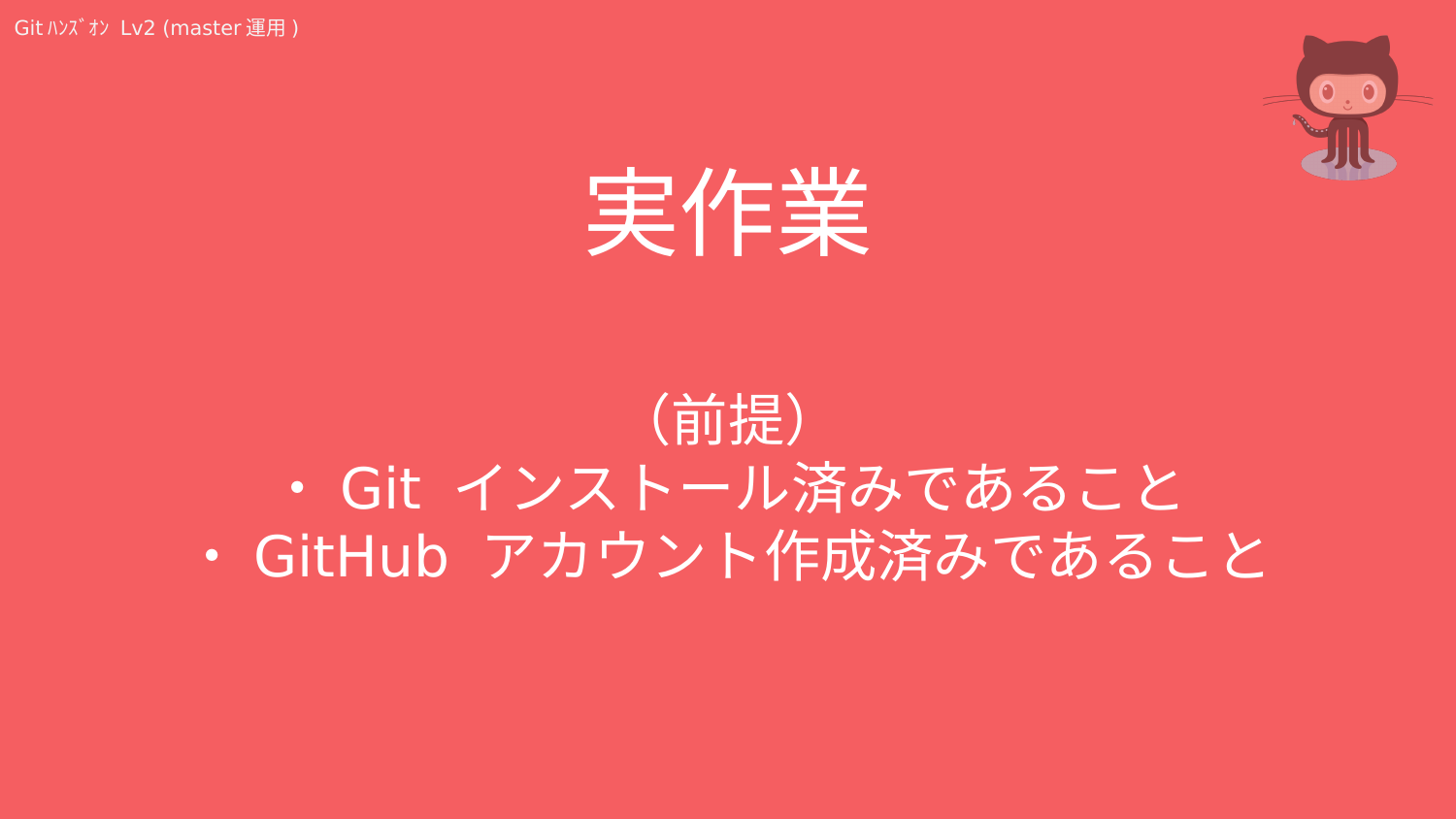

# 実作業
（前提）
・Git インストール済みであること
・GitHub アカウント作成済みであること